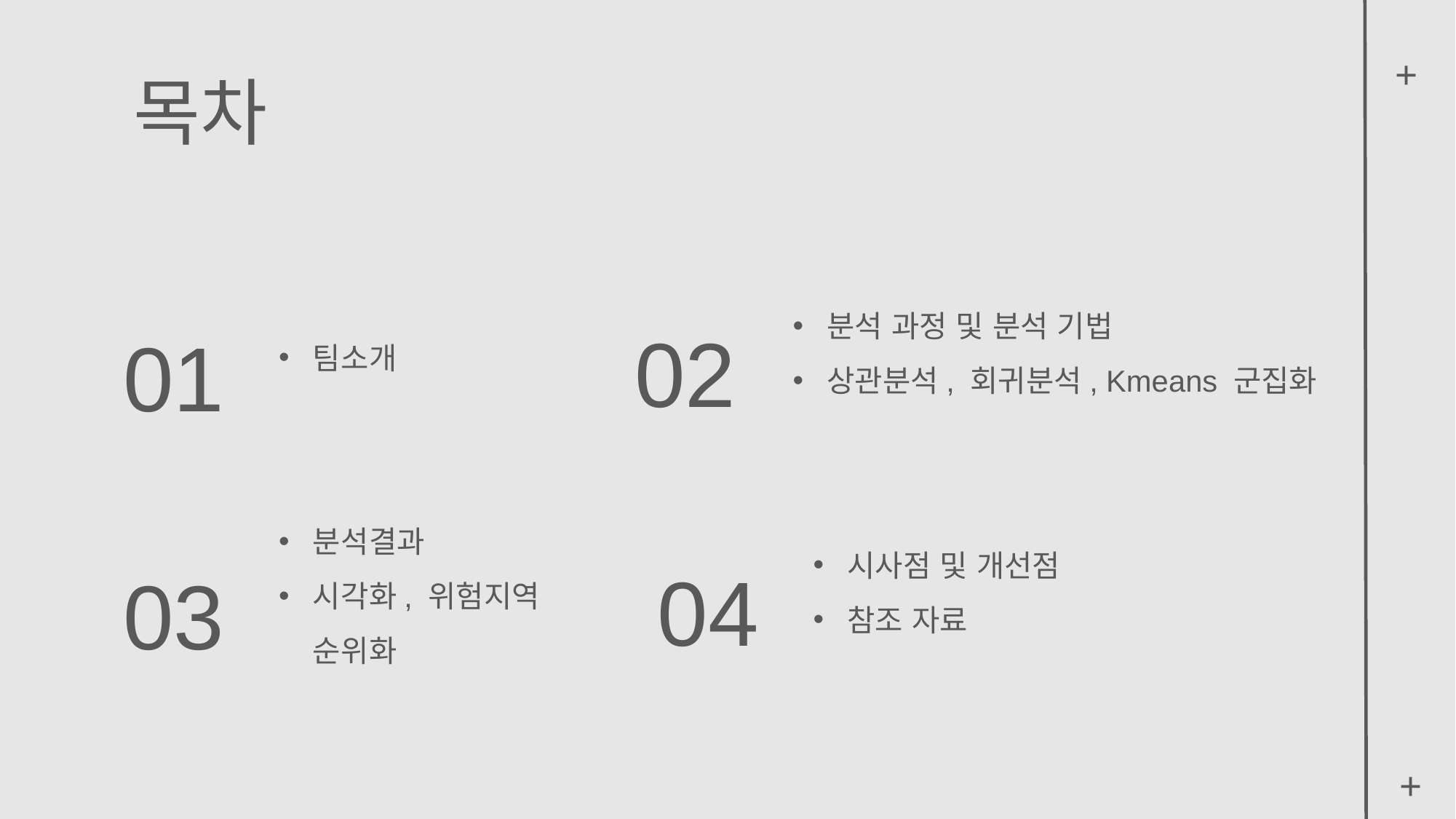

# 목차
+
+
02
분석 과정 및 분석 기법
상관분석, 회귀분석, Kmeans 군집화
01
팀소개
04
시사점 및 개선점
참조 자료
03
분석결과
시각화, 위험지역 순위화